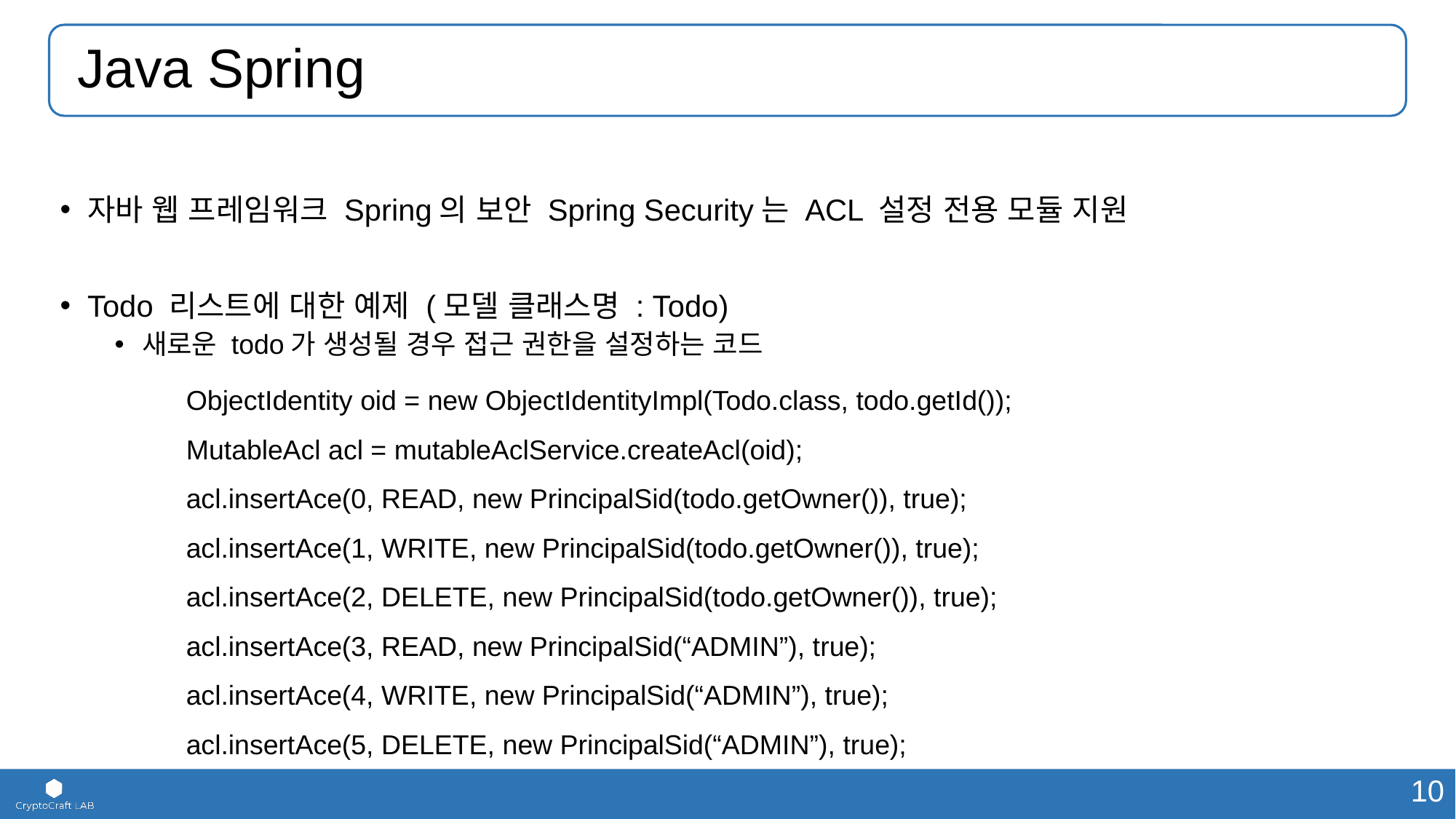

# Java Spring

자바 웹 프레임워크 Spring의 보안 Spring Security는 ACL 설정 전용 모듈 지원

Todo 리스트에 대한 예제 (모델 클래스명 : Todo)
새로운 todo가 생성될 경우 접근 권한을 설정하는 코드

ObjectIdentity oid = new ObjectIdentityImpl(Todo.class, todo.getId());
MutableAcl acl = mutableAclService.createAcl(oid);
acl.insertAce(0, READ, new PrincipalSid(todo.getOwner()), true);
acl.insertAce(1, WRITE, new PrincipalSid(todo.getOwner()), true);
acl.insertAce(2, DELETE, new PrincipalSid(todo.getOwner()), true);
acl.insertAce(3, READ, new PrincipalSid(“ADMIN”), true);
acl.insertAce(4, WRITE, new PrincipalSid(“ADMIN”), true);
acl.insertAce(5, DELETE, new PrincipalSid(“ADMIN”), true);